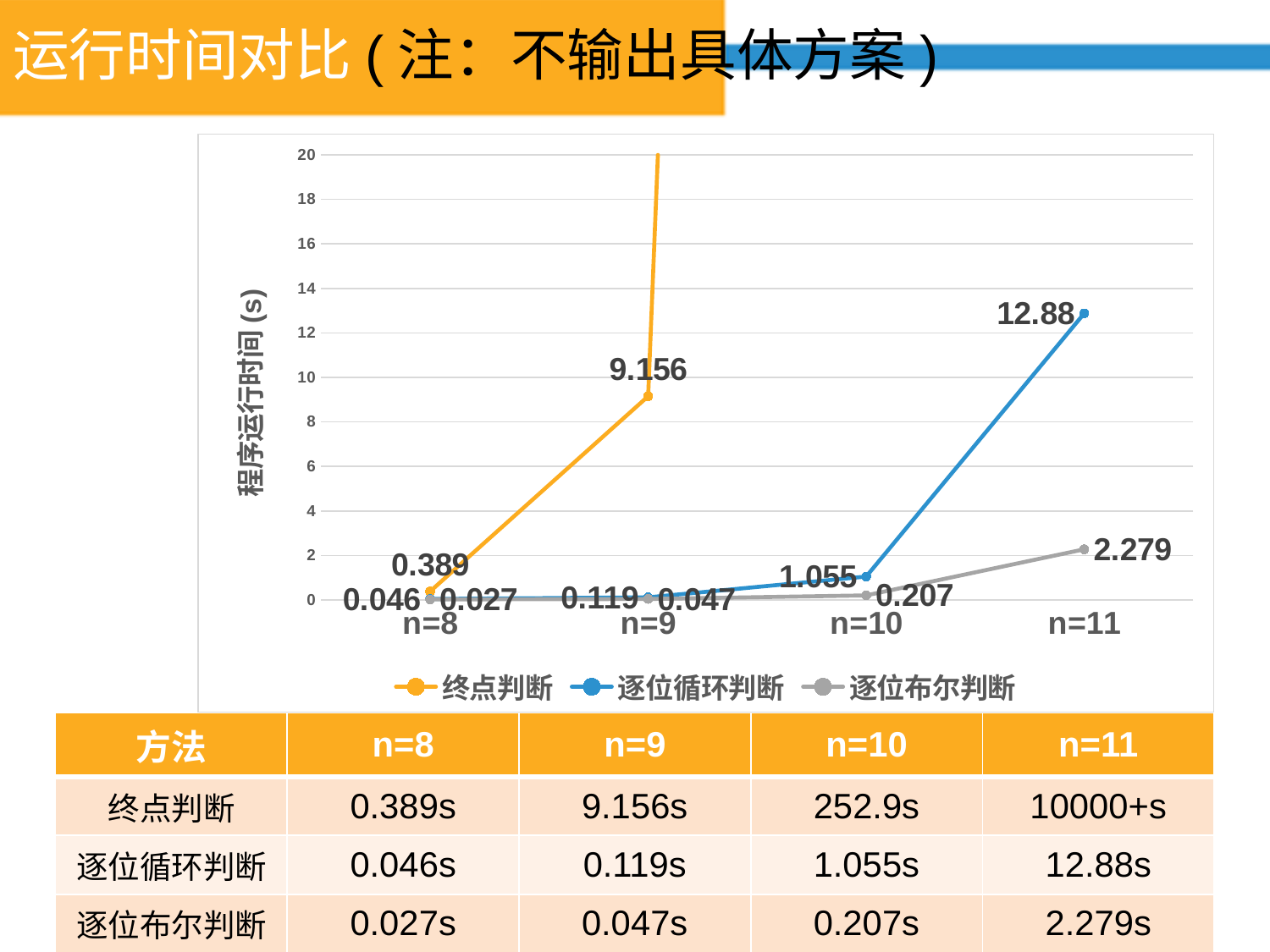

# 运行时间对比(注：不输出具体方案)

### Chart

| Category | 终点判断 | 逐位循环判断 | 逐位布尔判断 |
|---|---|---|---|
| n=8 | 0.389 | 0.046 | 0.027 |
| n=9 | 9.156 | 0.119 | 0.047 |
| n=10 | 252.9 | 1.055 | 0.207 |
| n=11 | 1000.0 | 12.88 | 2.279 |
| 方法 | n=8 | n=9 | n=10 | n=11 |
| --- | --- | --- | --- | --- |
| 终点判断 | 0.389s | 9.156s | 252.9s | 10000+s |
| 逐位循环判断 | 0.046s | 0.119s | 1.055s | 12.88s |
| 逐位布尔判断 | 0.027s | 0.047s | 0.207s | 2.279s |